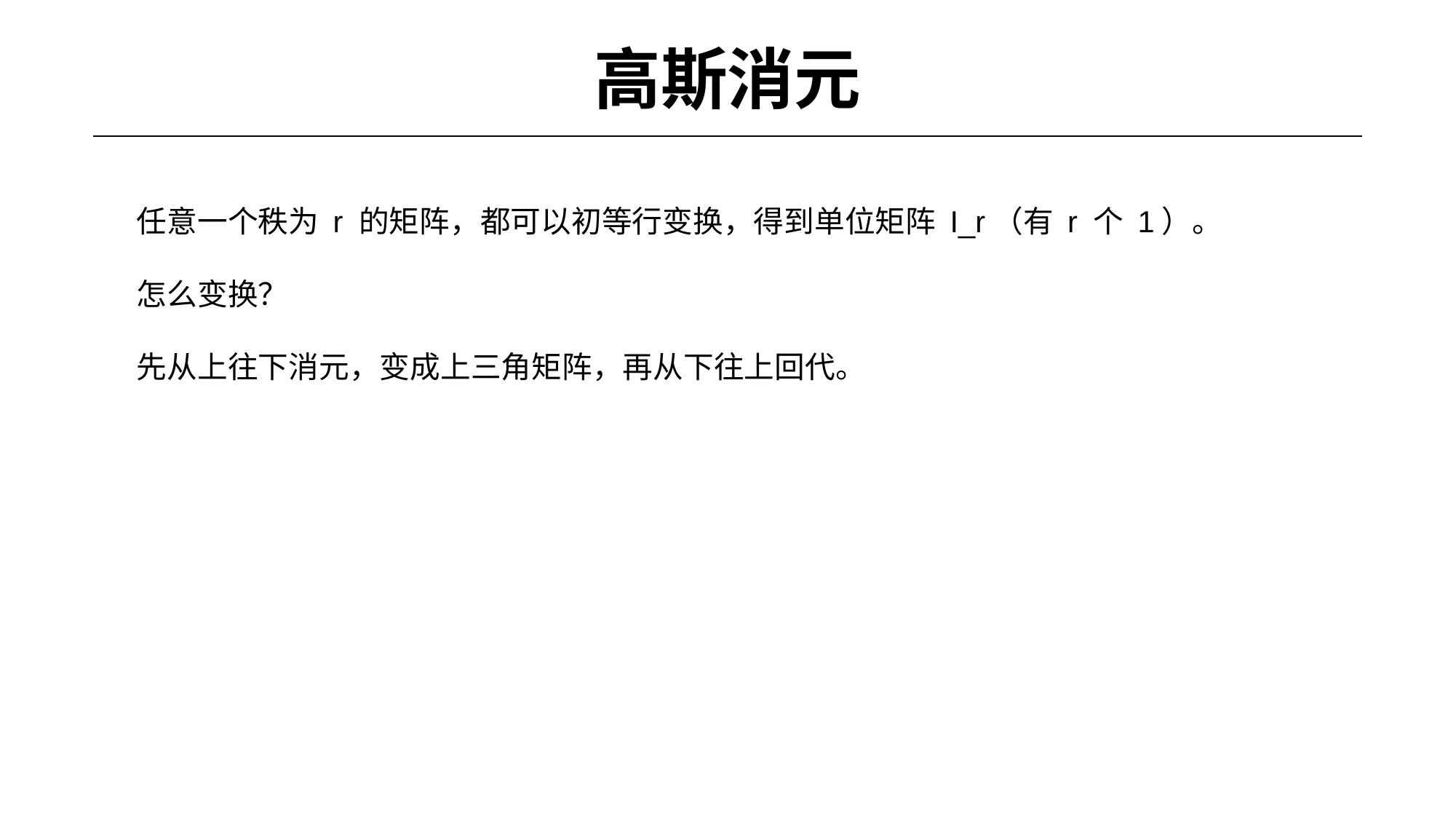

# 高斯消元
任意一个秩为 r 的矩阵，都可以初等行变换，得到单位矩阵 I_r（有 r 个 1）。

怎么变换？

先从上往下消元，变成上三角矩阵，再从下往上回代。